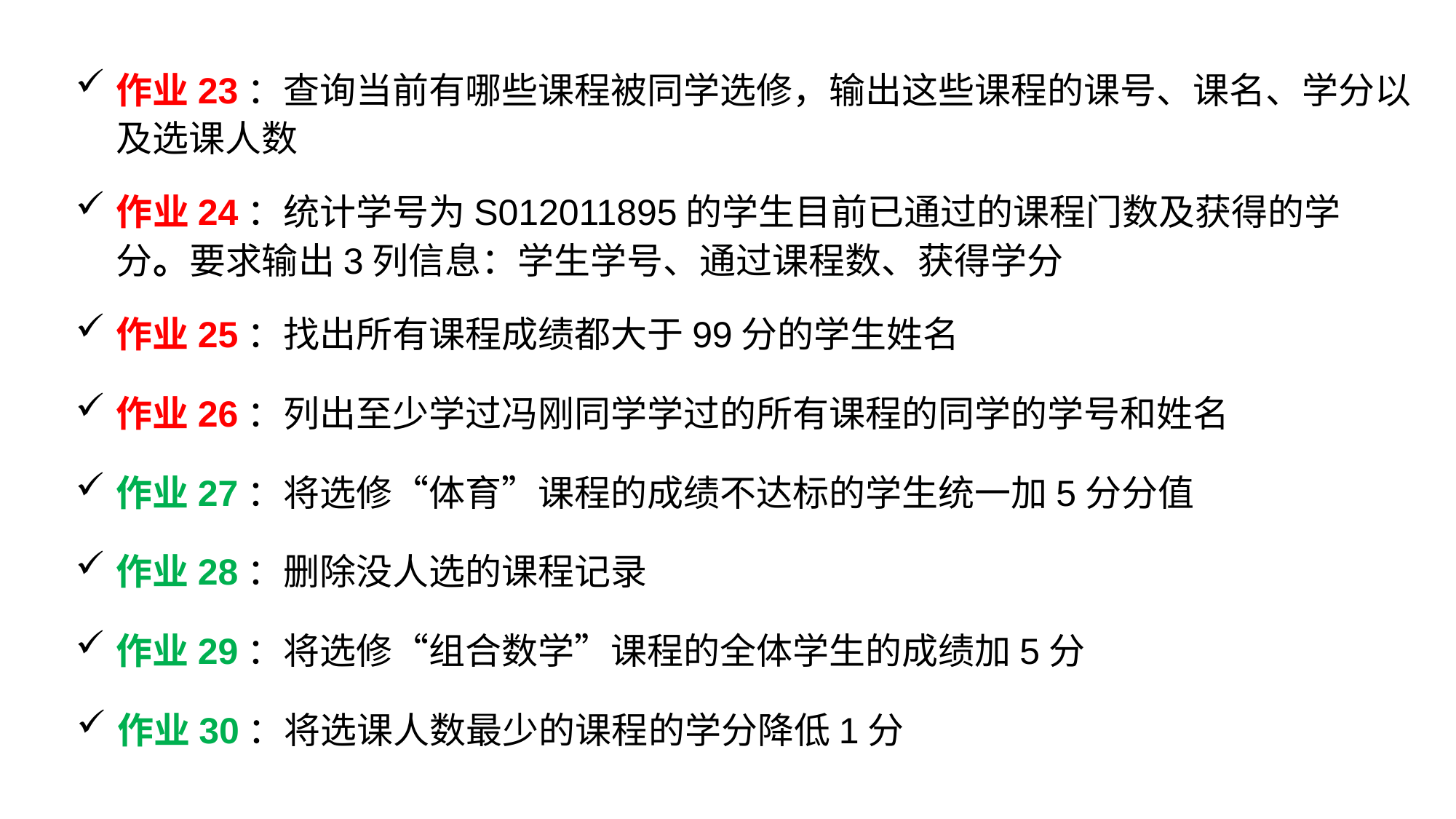

作业23：查询当前有哪些课程被同学选修，输出这些课程的课号、课名、学分以及选课人数
作业24：统计学号为S012011895的学生目前已通过的课程门数及获得的学分。要求输出3列信息：学生学号、通过课程数、获得学分
作业25：找出所有课程成绩都大于99分的学生姓名
作业26：列出至少学过冯刚同学学过的所有课程的同学的学号和姓名
作业27：将选修“体育”课程的成绩不达标的学生统一加5分分值
作业28：删除没人选的课程记录
作业29：将选修“组合数学”课程的全体学生的成绩加5分
作业30：将选课人数最少的课程的学分降低1分